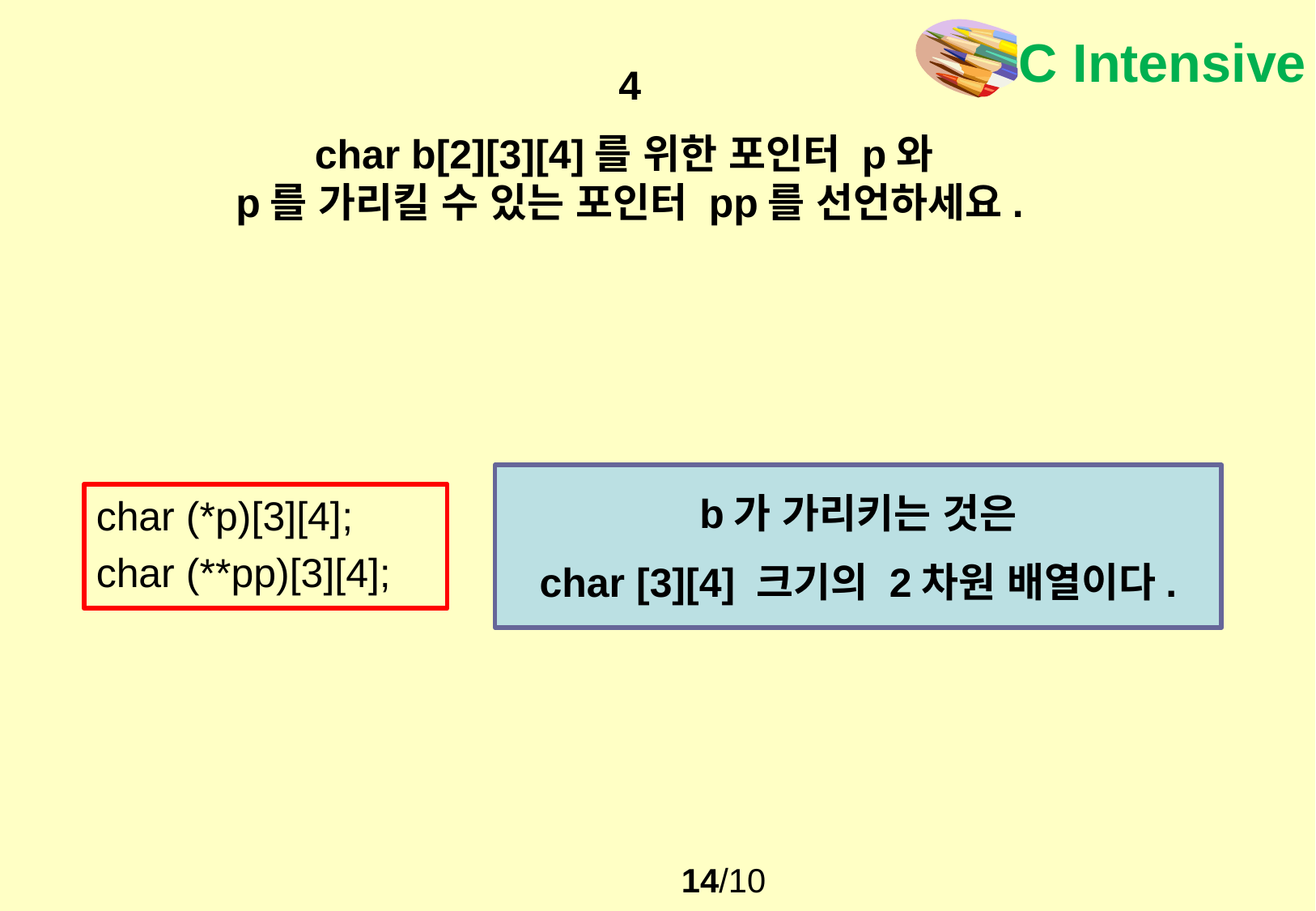

4
char b[2][3][4]를 위한 포인터 p와
p를 가리킬 수 있는 포인터 pp를 선언하세요.
b가 가리키는 것은
char [3][4] 크기의 2차원 배열이다.
char (*p)[3][4];
char (**pp)[3][4];